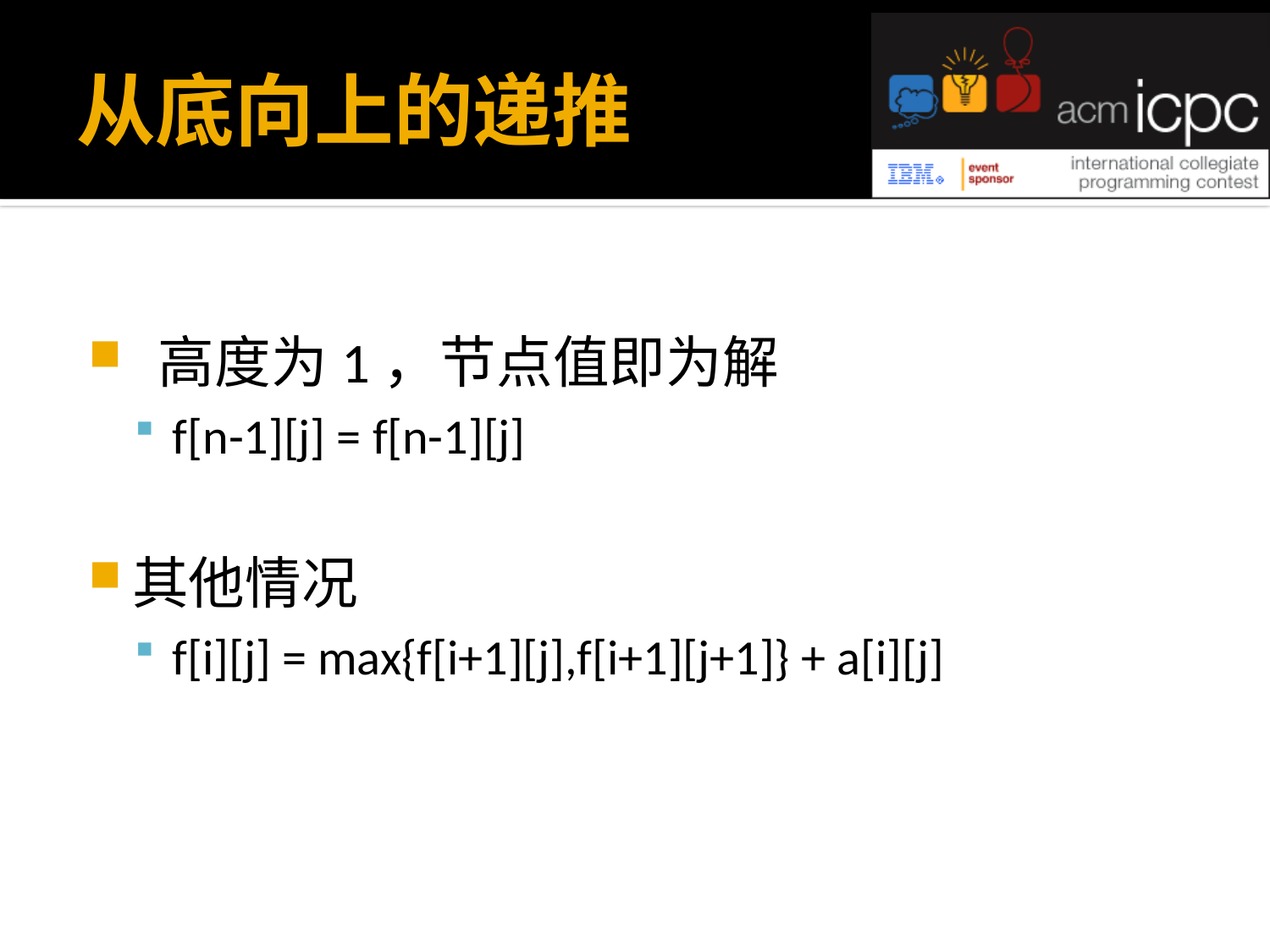

# 从底向上的递推

 高度为1，节点值即为解
f[n-1][j] = f[n-1][j]

其他情况
f[i][j] = max{f[i+1][j],f[i+1][j+1]} + a[i][j]